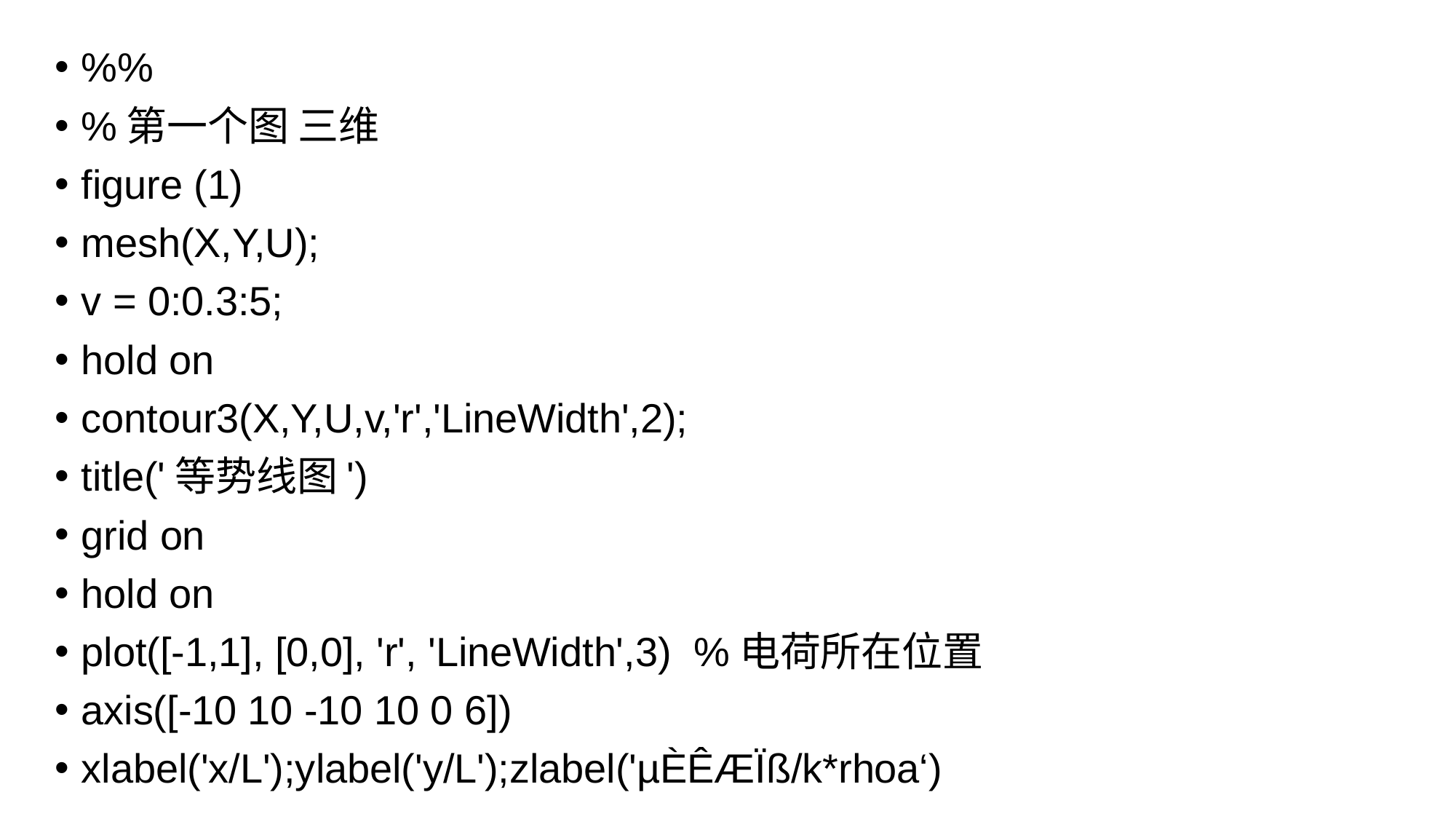

%%
%第一个图 三维
figure (1)
mesh(X,Y,U);
v = 0:0.3:5;
hold on
contour3(X,Y,U,v,'r','LineWidth',2);
title('等势线图')
grid on
hold on
plot([-1,1], [0,0], 'r', 'LineWidth',3)  %电荷所在位置
axis([-10 10 -10 10 0 6])
xlabel('x/L');ylabel('y/L');zlabel('µÈÊÆÏß/k*rhoa‘)